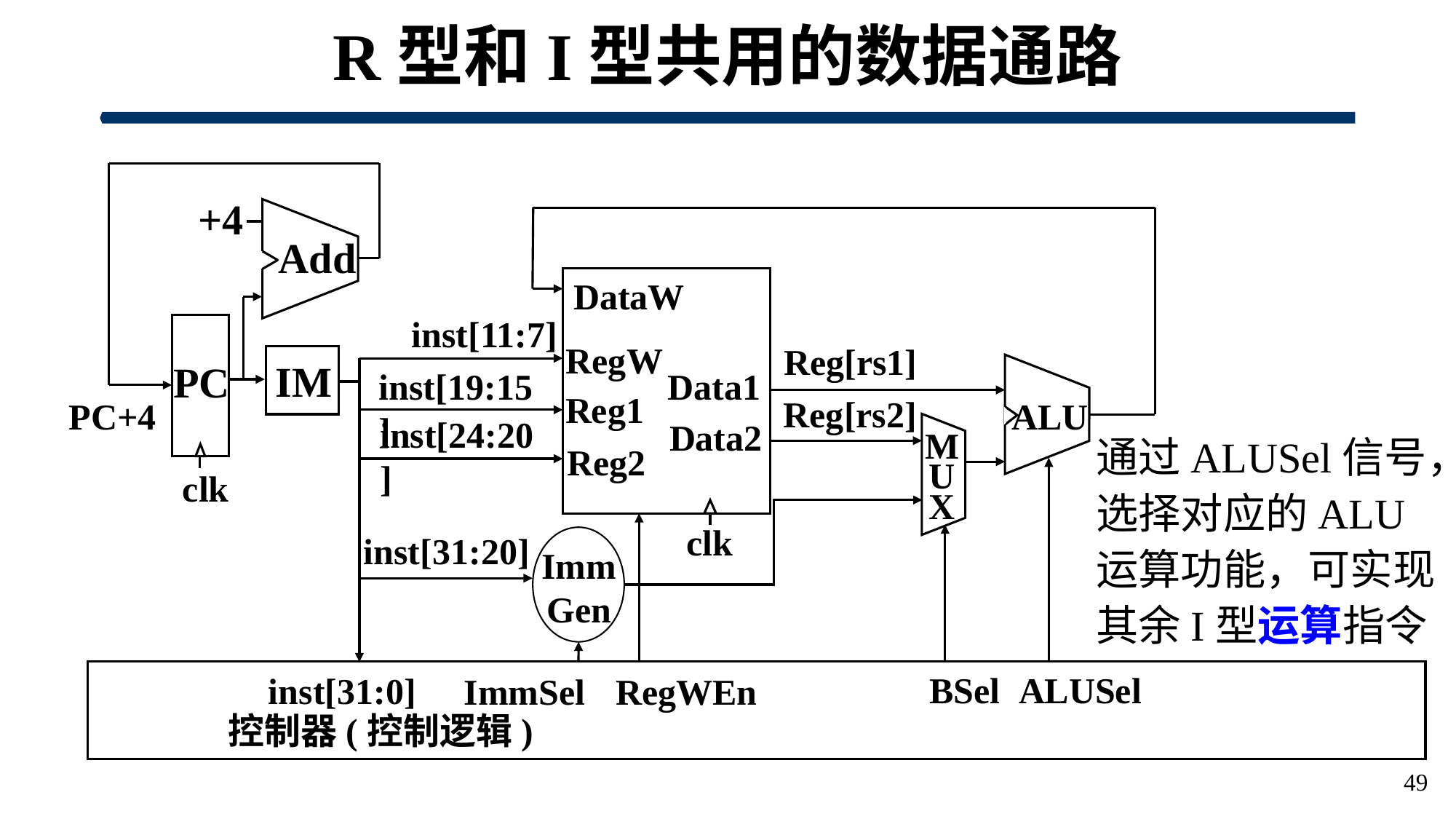

# R型和I型共用的数据通路
+4

Add
DataW

RegW
Data1
Reg1
Data2
Reg2

inst[11:7]

PC

clk
Reg[rs1]

IM

ALU
inst[19:15]
Reg[rs2]
PC+4
inst[24:20]
M
U
X

通过ALUSel信号，选择对应的ALU运算功能，可实现其余I型运算指令
clk
inst[31:20]

Imm
Gen

BSel
ALUSel
inst[31:0]
ImmSel
RegWEn
控制器(控制逻辑)
49